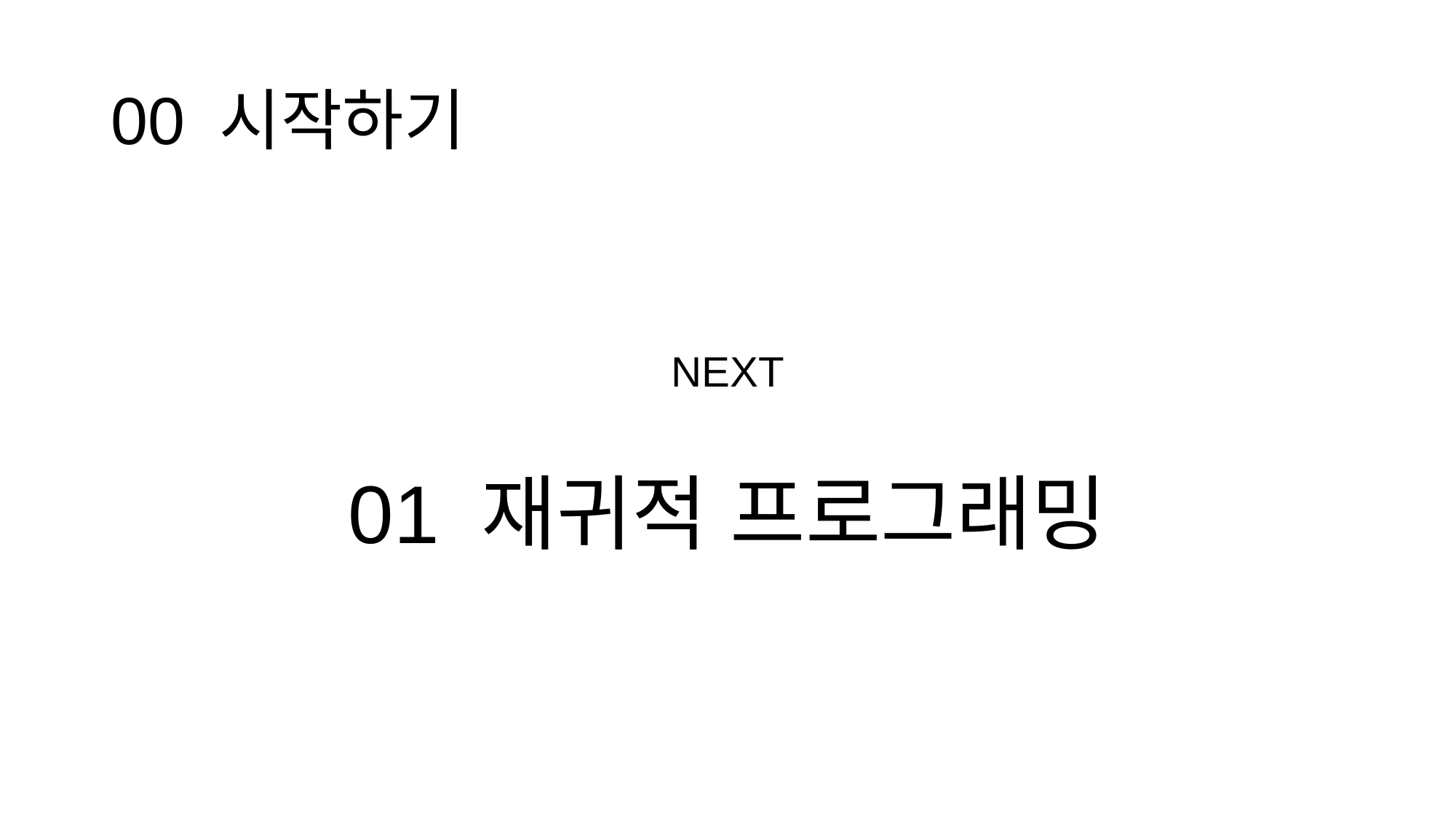

# 00 시작하기

NEXT

01 재귀적 프로그래밍